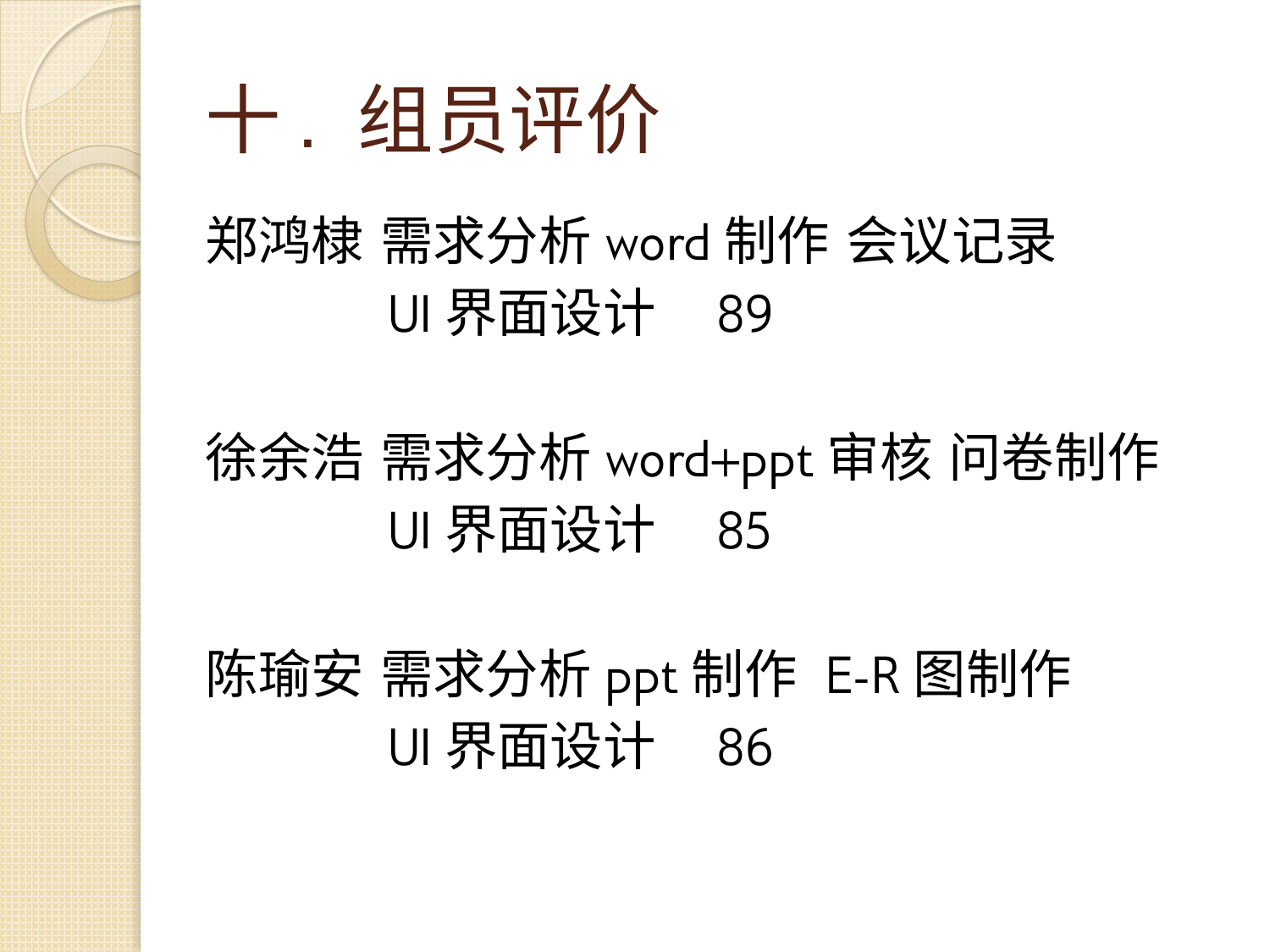

# 十. 组员评价
郑鸿棣 需求分析word制作 会议记录
  UI界面设计   89

徐余浩 需求分析word+ppt审核 问卷制作
  UI界面设计   85

陈瑜安 需求分析ppt制作 E-R图制作
  UI界面设计   86